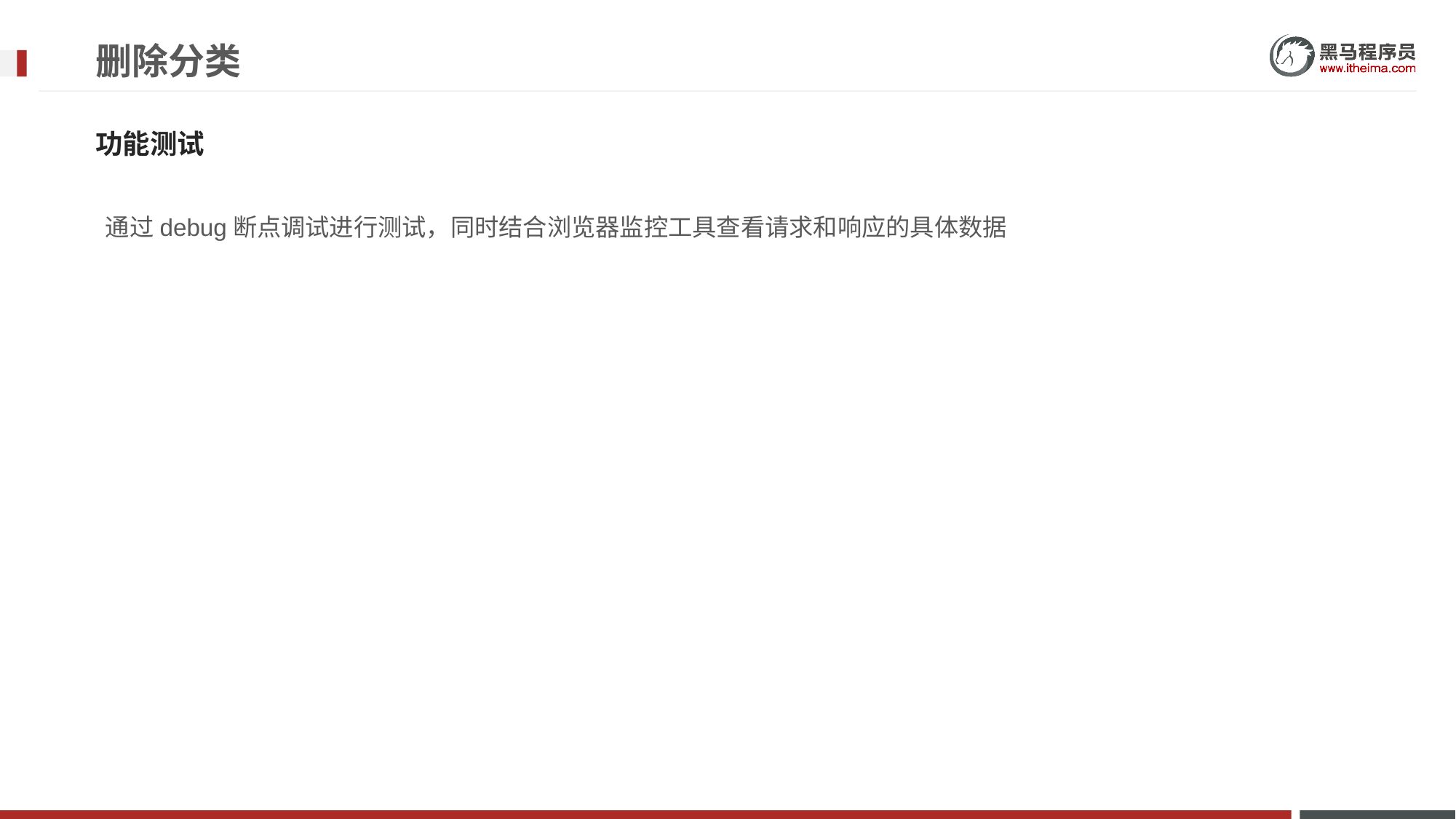

# 删除分类
功能测试
通过debug断点调试进行测试，同时结合浏览器监控工具查看请求和响应的具体数据